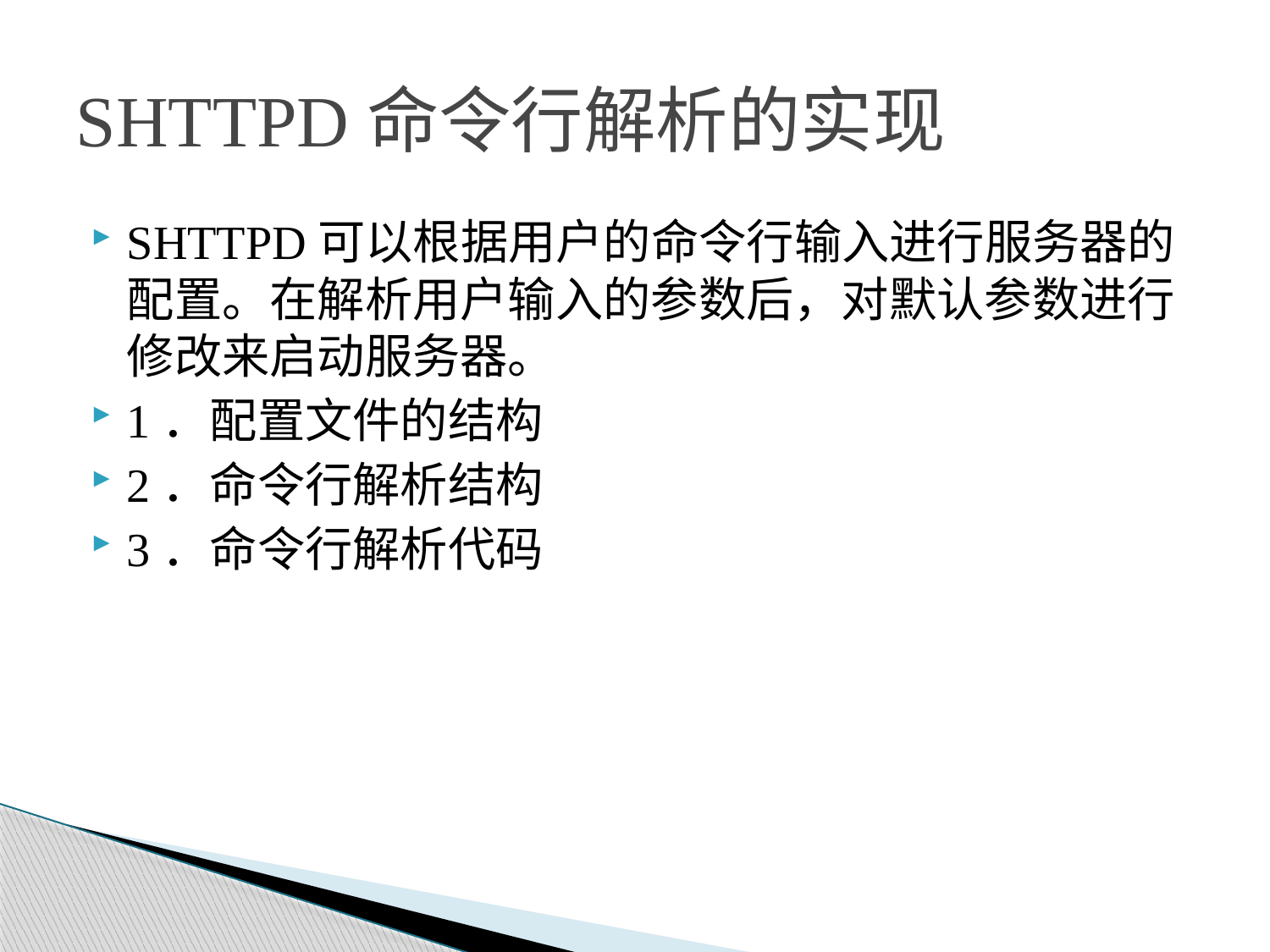

# SHTTPD命令行解析的实现
SHTTPD可以根据用户的命令行输入进行服务器的配置。在解析用户输入的参数后，对默认参数进行修改来启动服务器。
1．配置文件的结构
2．命令行解析结构
3．命令行解析代码